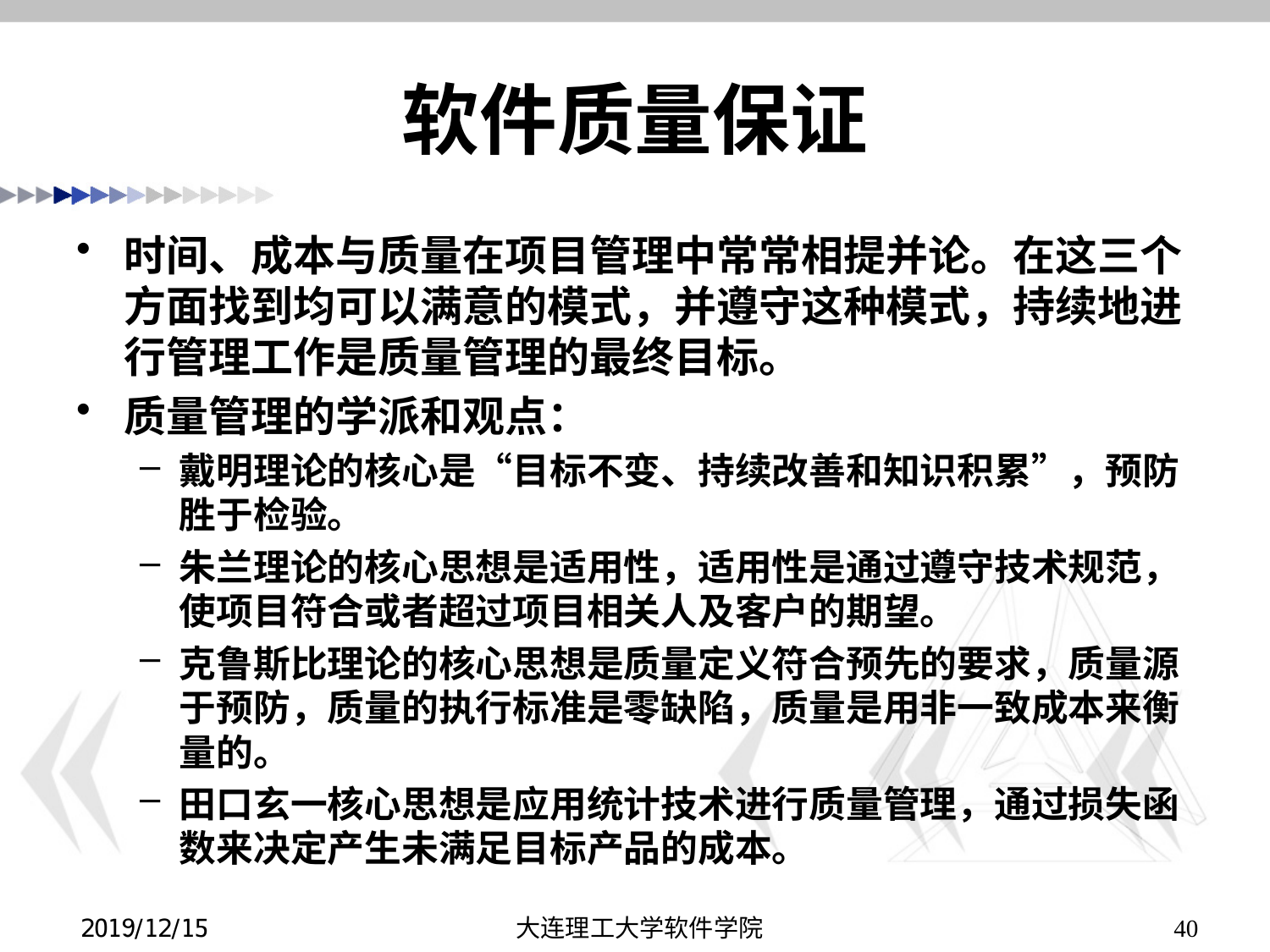

# 软件质量保证
时间、成本与质量在项目管理中常常相提并论。在这三个方面找到均可以满意的模式，并遵守这种模式，持续地进行管理工作是质量管理的最终目标。
质量管理的学派和观点：
戴明理论的核心是“目标不变、持续改善和知识积累”，预防胜于检验。
朱兰理论的核心思想是适用性，适用性是通过遵守技术规范，使项目符合或者超过项目相关人及客户的期望。
克鲁斯比理论的核心思想是质量定义符合预先的要求，质量源于预防，质量的执行标准是零缺陷，质量是用非一致成本来衡量的。
田口玄一核心思想是应用统计技术进行质量管理，通过损失函数来决定产生未满足目标产品的成本。
2019/12/15
大连理工大学软件学院
40